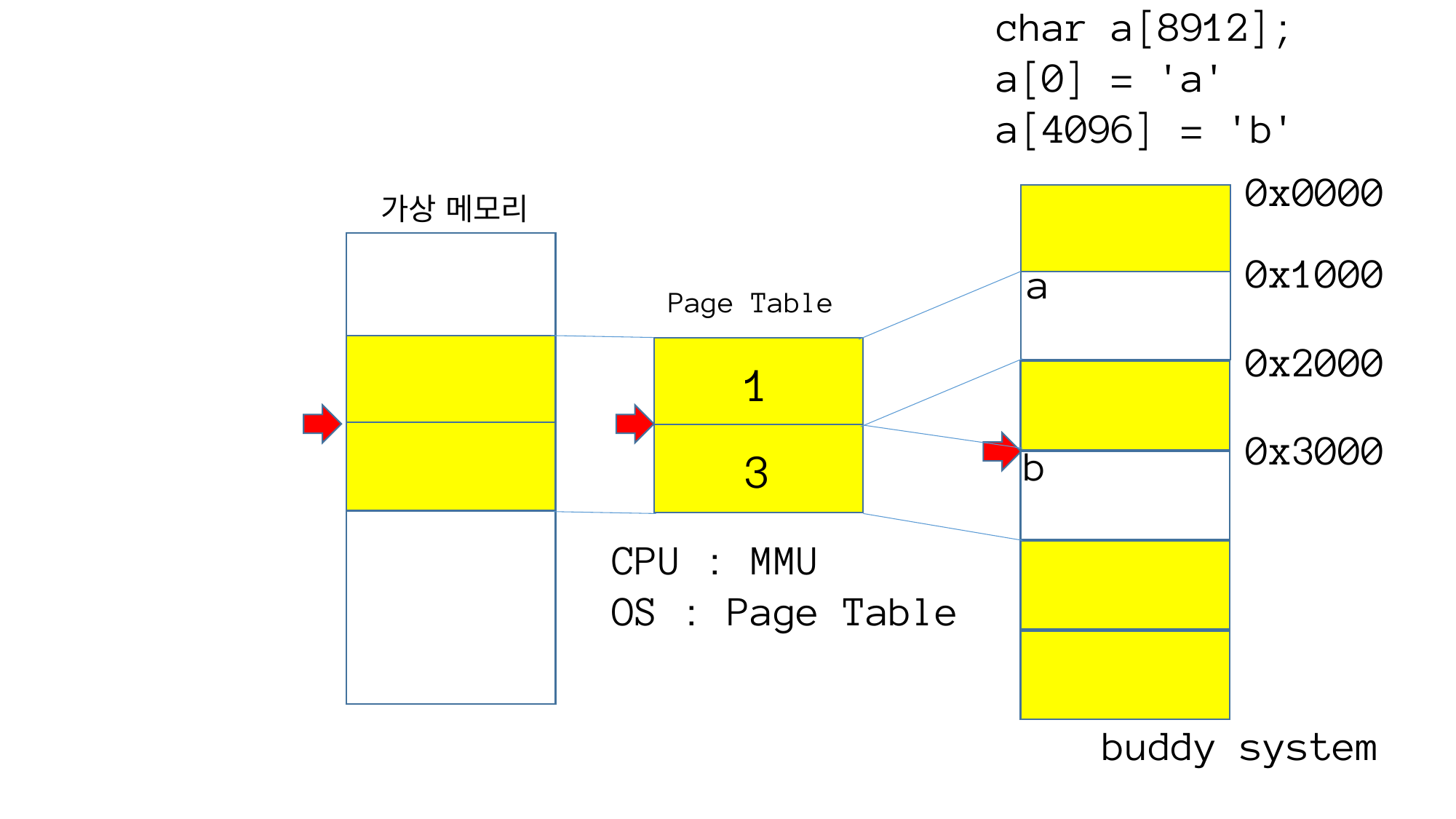

char a[8912];
a[0] = 'a'
a[4096] = 'b'
0x0000
가상 메모리

0x1000
a

Page Table
0x2000

1

0x3000

3

b

CPU : MMU
OS : Page Table

buddy system